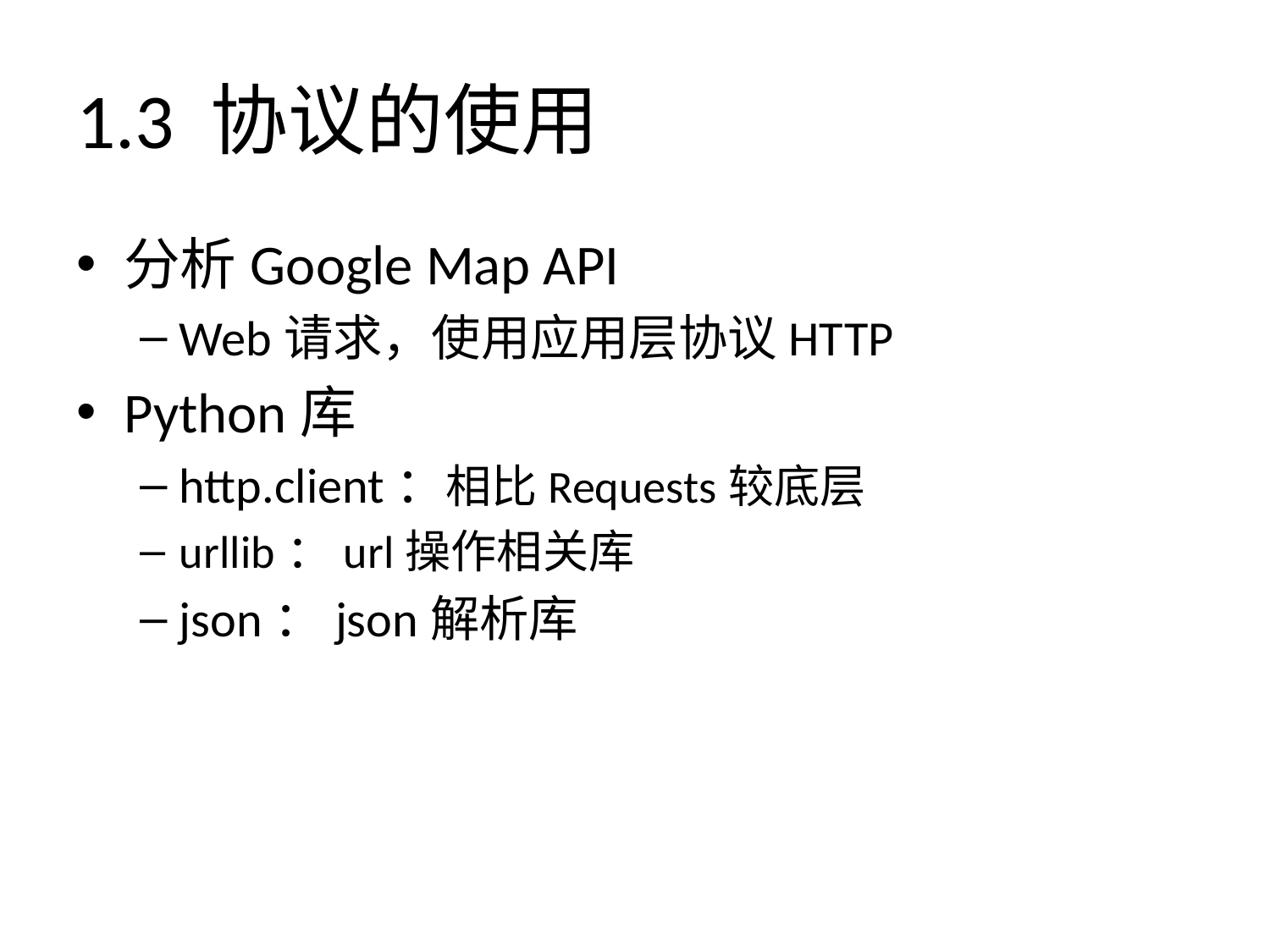

# 1.3 协议的使用
分析Google Map API
Web请求，使用应用层协议HTTP
Python库
http.client：相比Requests较底层
urllib：url操作相关库
json：json解析库